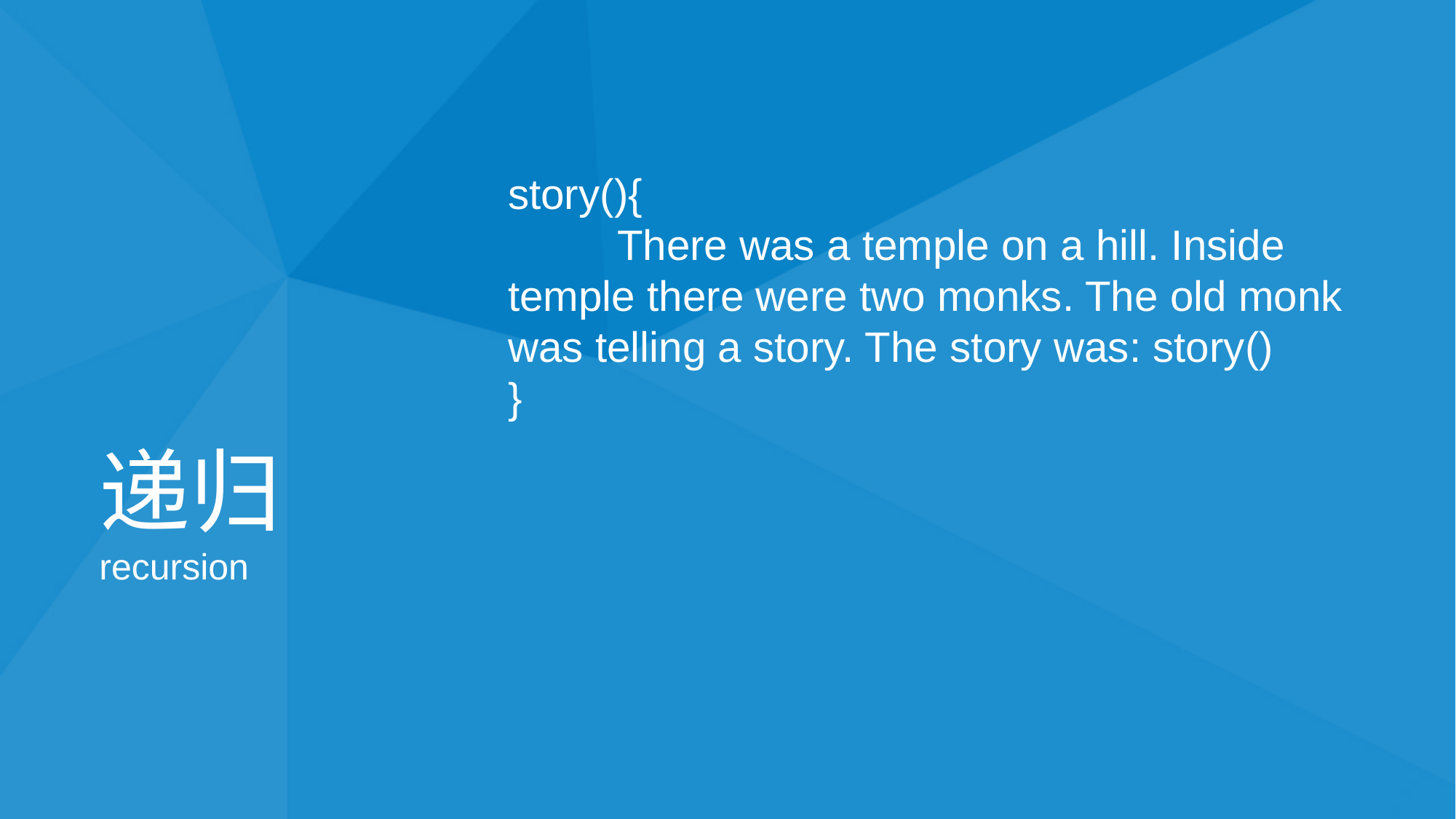

story(){
	There was a temple on a hill. Inside temple there were two monks. The old monk was telling a story. The story was: story()
}
# 递归
recursion